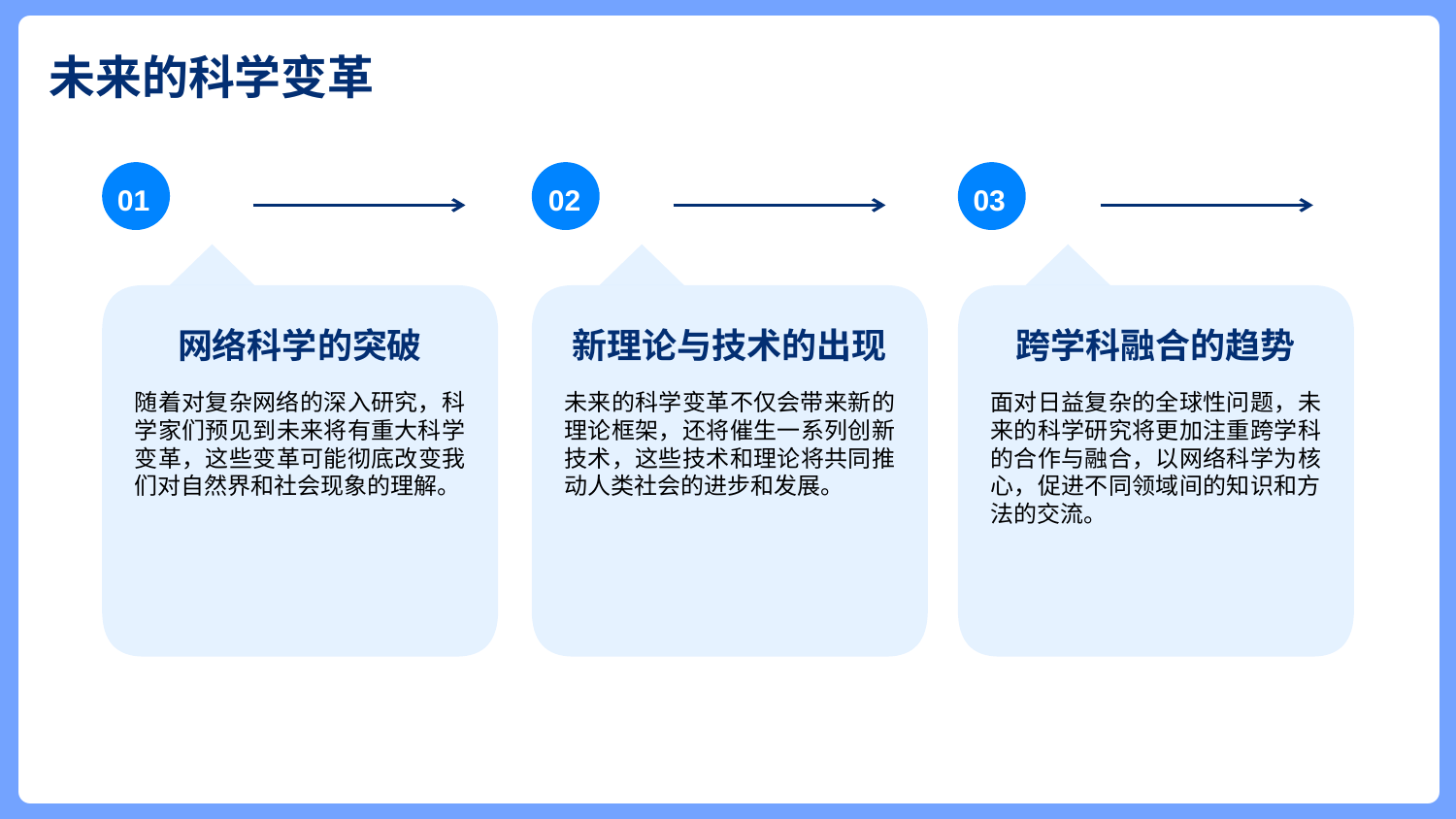

未来的科学变革

01
02
03

网络科学的突破
新理论与技术的出现
跨学科融合的趋势
随着对复杂网络的深入研究，科学家们预见到未来将有重大科学变革，这些变革可能彻底改变我们对自然界和社会现象的理解。
未来的科学变革不仅会带来新的理论框架，还将催生一系列创新技术，这些技术和理论将共同推动人类社会的进步和发展。
面对日益复杂的全球性问题，未来的科学研究将更加注重跨学科的合作与融合，以网络科学为核心，促进不同领域间的知识和方法的交流。